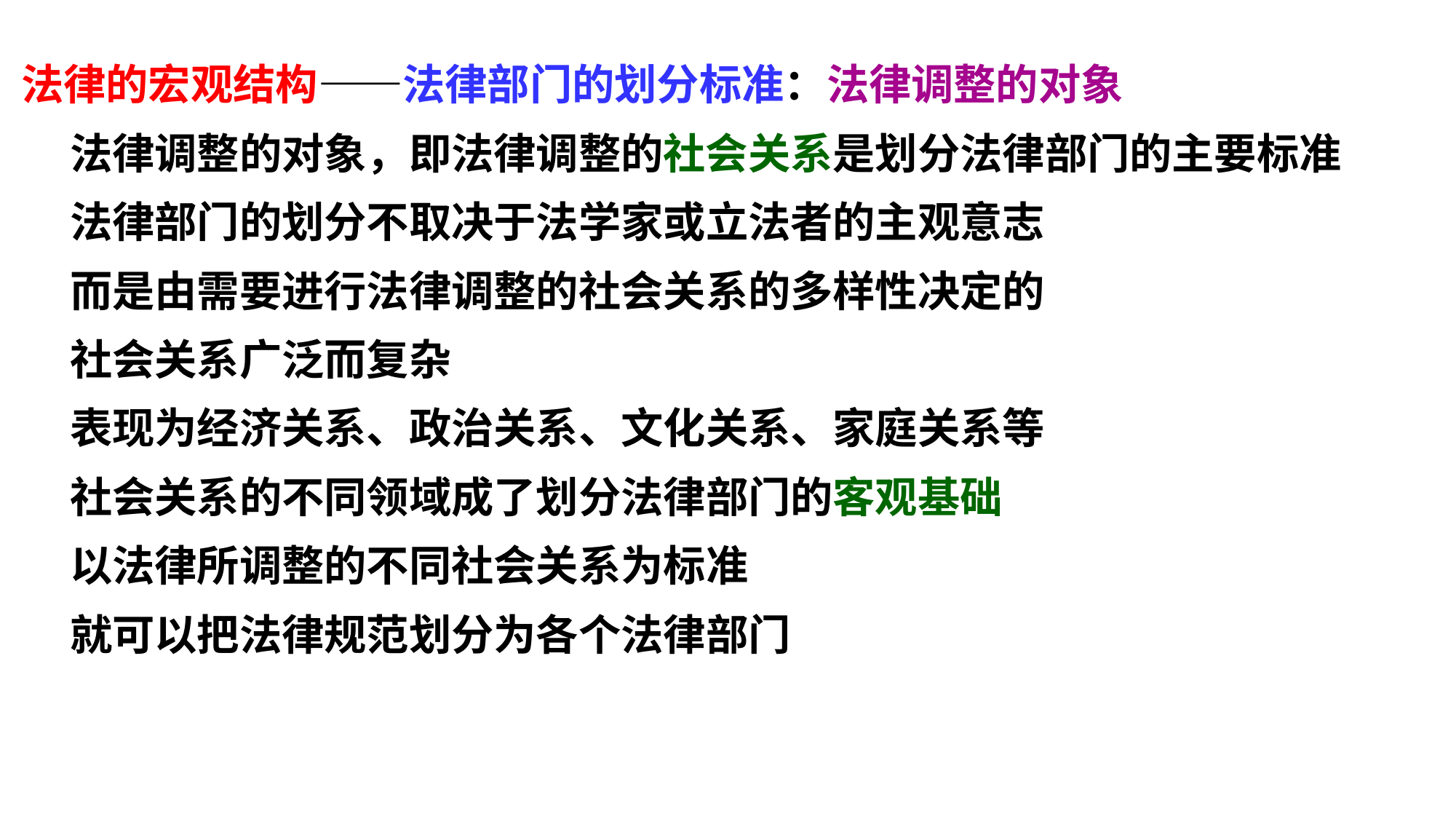

法律的宏观结构——法律部门的划分标准：法律调整的对象
    法律调整的对象，即法律调整的社会关系是划分法律部门的主要标准
    法律部门的划分不取决于法学家或立法者的主观意志
    而是由需要进行法律调整的社会关系的多样性决定的
    社会关系广泛而复杂
    表现为经济关系、政治关系、文化关系、家庭关系等
    社会关系的不同领域成了划分法律部门的客观基础
    以法律所调整的不同社会关系为标准
    就可以把法律规范划分为各个法律部门